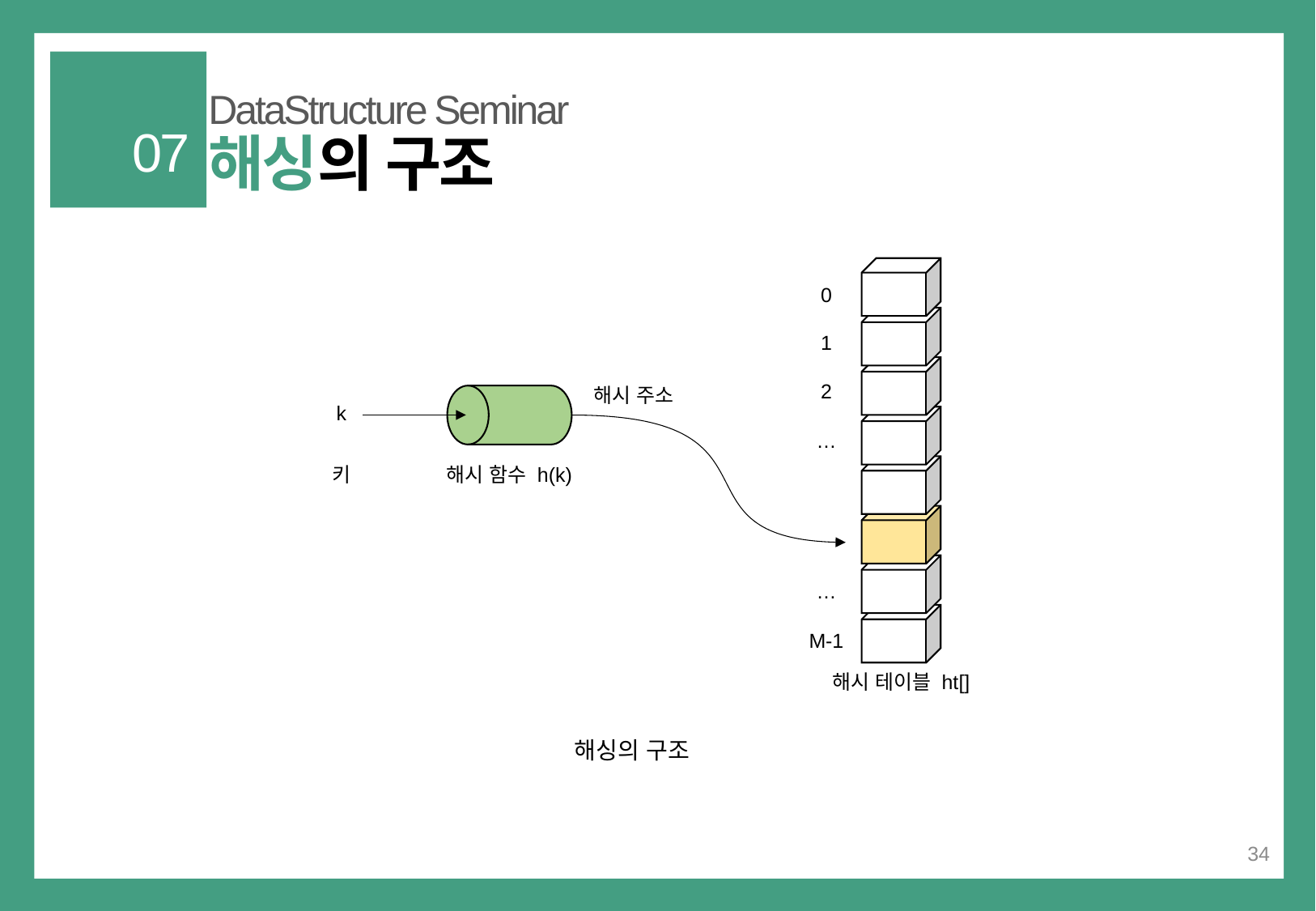

키(key) : 사전의 단어처럼 항목과 항목을 구별시켜주는 것
값(value) : 단어의 설명에 해당한다.

DataStructure Seminar
07
해싱의 구조

0

1

2
해시 주소

k

…
키
해시 함수 h(k)

…

M-1
해시 테이블 ht[]
해싱의 구조
34